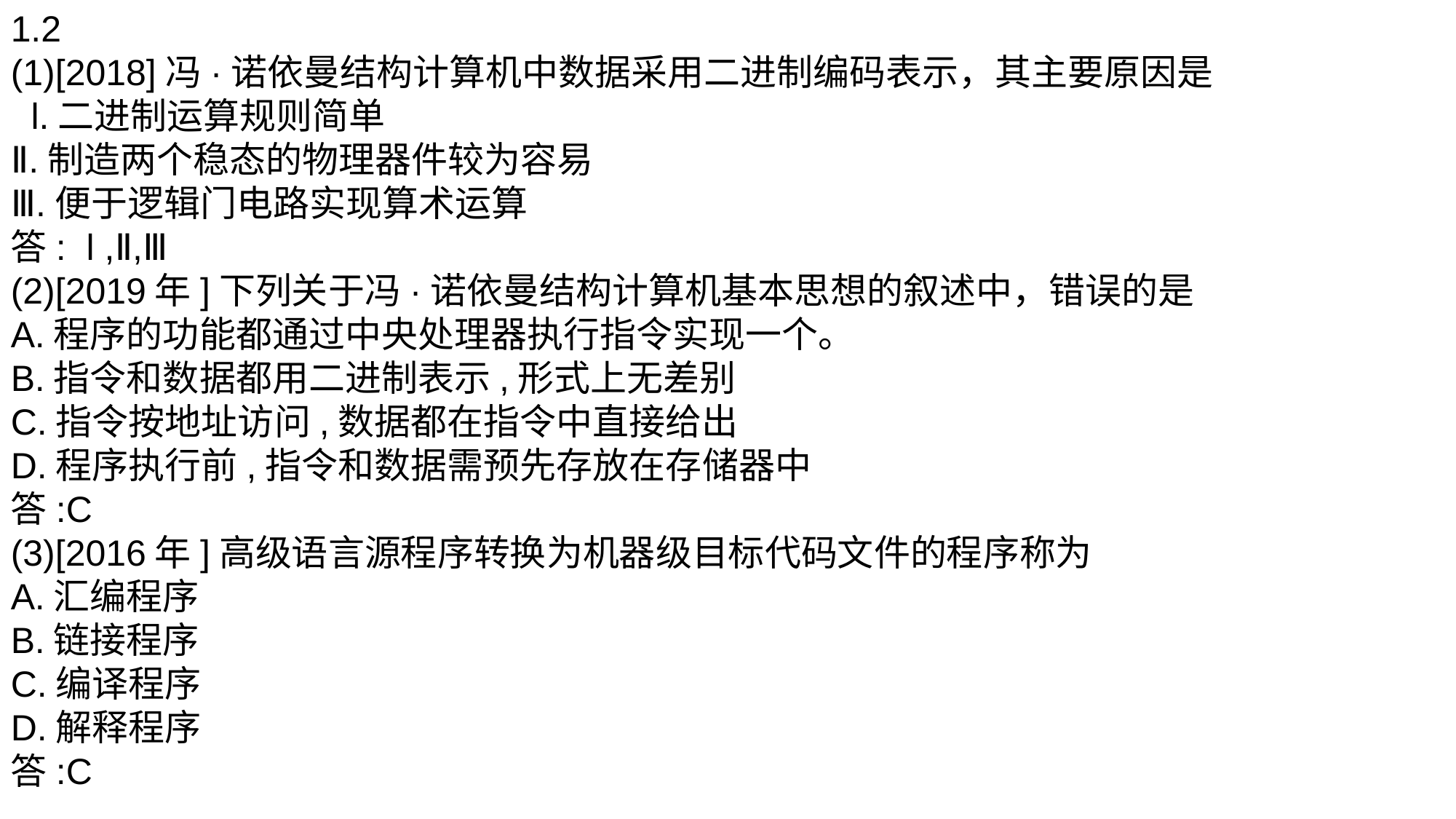

1.2
(1)[2018]冯·诺依曼结构计算机中数据采用二进制编码表示，其主要原因是
  l.二进制运算规则简单
Ⅱ.制造两个稳态的物理器件较为容易
Ⅲ.便于逻辑门电路实现算术运算
答:  l ,Ⅱ,Ⅲ
(2)[2019年]下列关于冯·诺依曼结构计算机基本思想的叙述中，错误的是
A.程序的功能都通过中央处理器执行指令实现一个。
B.指令和数据都用二进制表示,形式上无差别
C.指令按地址访问,数据都在指令中直接给出
D.程序执行前,指令和数据需预先存放在存储器中
答:C
(3)[2016年]高级语言源程序转换为机器级目标代码文件的程序称为
A.汇编程序
B.链接程序
C.编译程序
D.解释程序
答:C